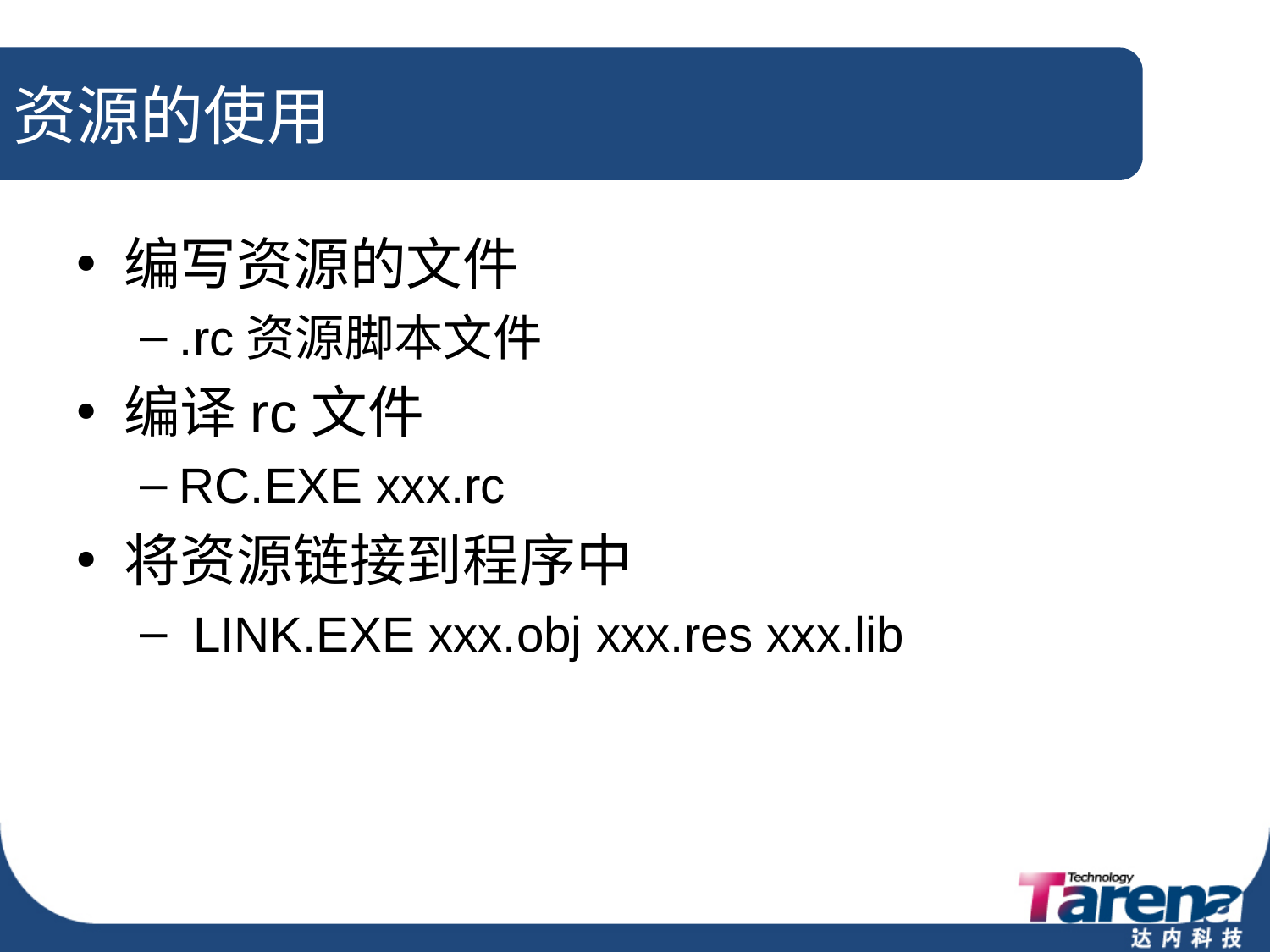

# 资源的使用
编写资源的文件
.rc资源脚本文件
编译rc文件
RC.EXE xxx.rc
将资源链接到程序中
 LINK.EXE xxx.obj xxx.res xxx.lib